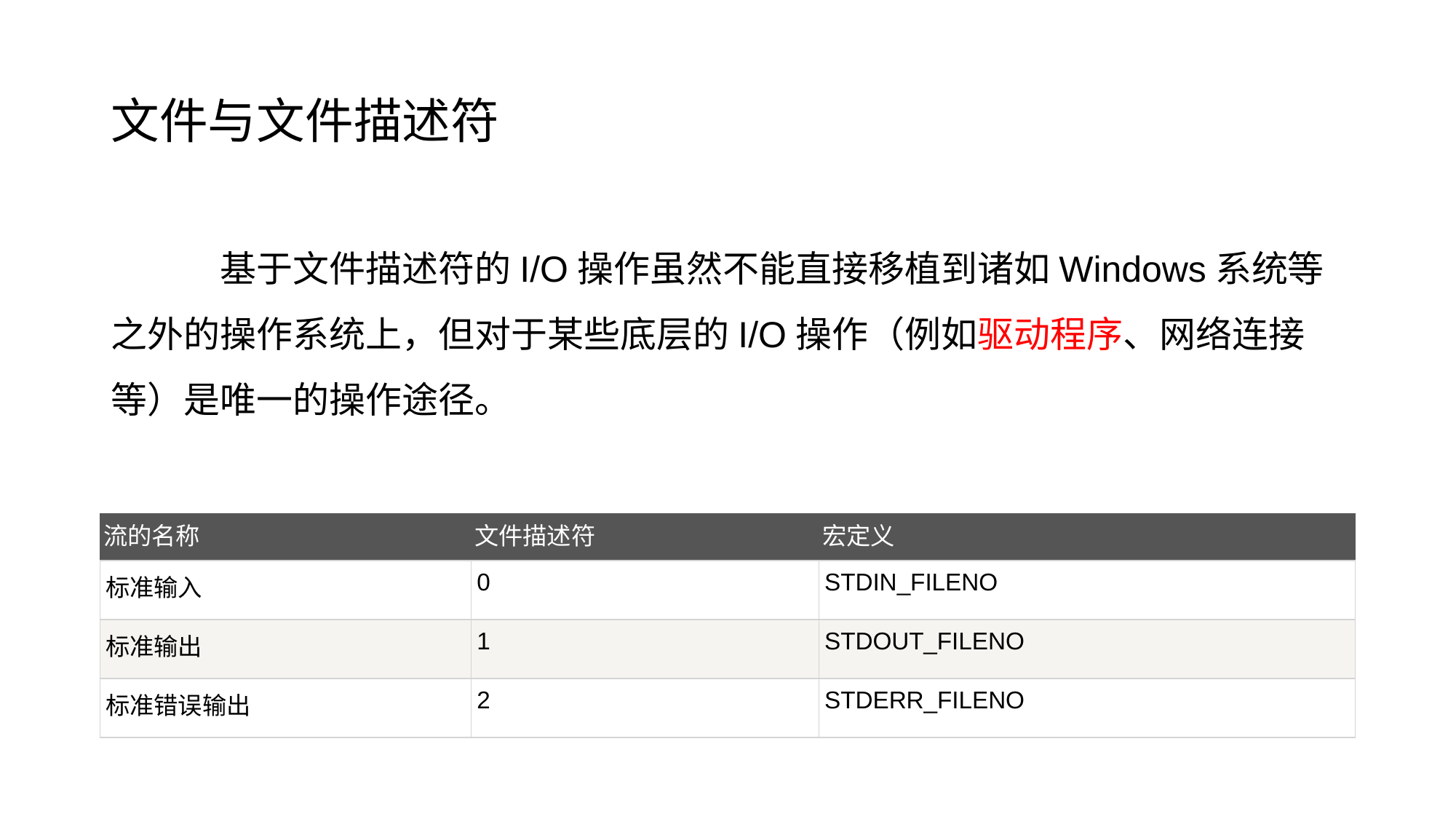

# 文件与文件描述符
	基于文件描述符的I/O操作虽然不能直接移植到诸如Windows系统等之外的操作系统上，但对于某些底层的I/O操作（例如驱动程序、网络连接等）是唯一的操作途径。
| 流的名称 | 文件描述符 | 宏定义 |
| --- | --- | --- |
| 标准输入 | 0 | STDIN\_FILENO |
| 标准输出 | 1 | STDOUT\_FILENO |
| 标准错误输出 | 2 | STDERR\_FILENO |